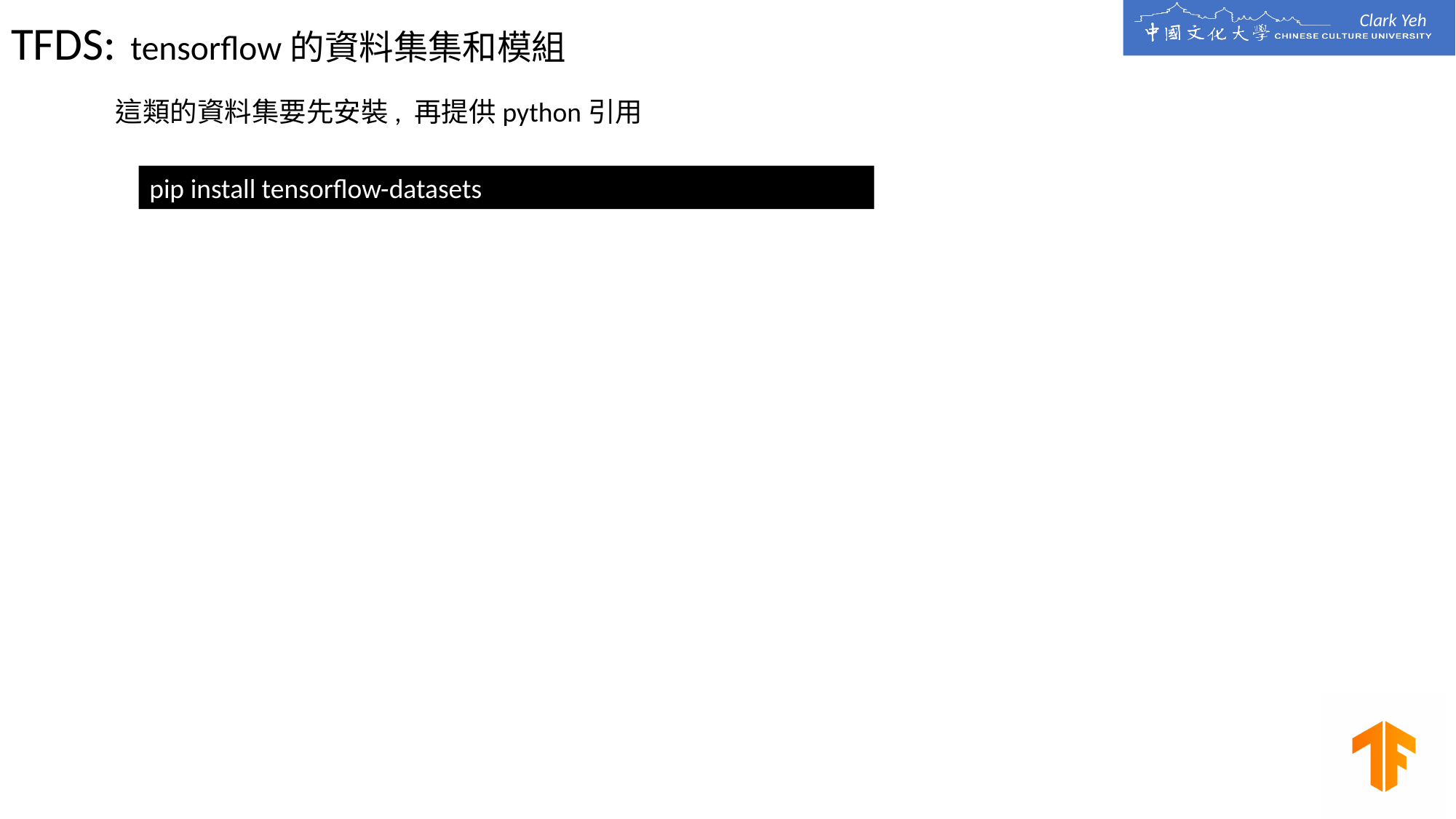

# TFDS: tensorflow的資料集集和模組
這類的資料集要先安裝, 再提供python引用
pip install tensorflow-datasets